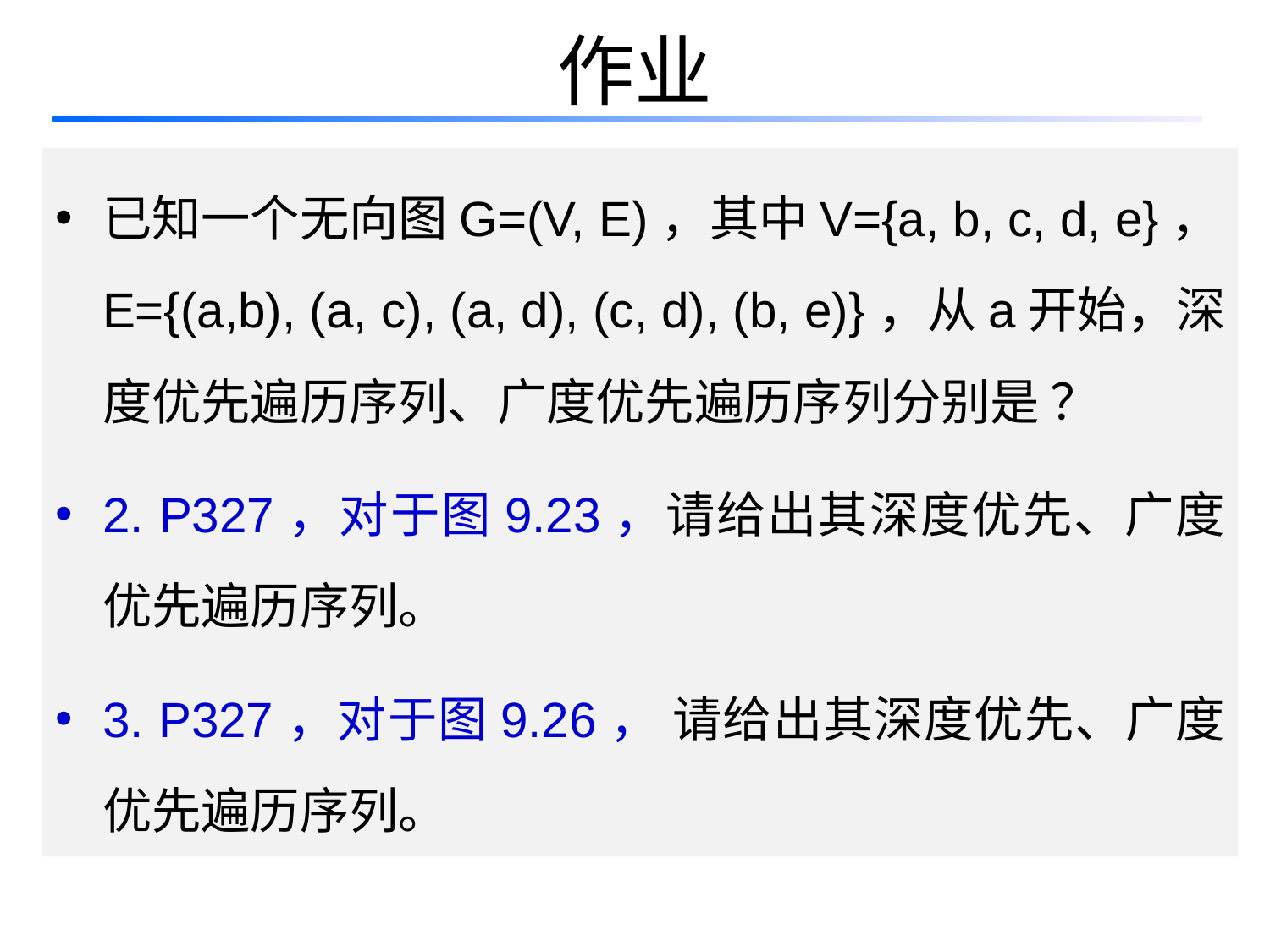

# 作业

已知一个无向图G=(V, E)，其中V={a, b, c, d, e}，E={(a,b), (a, c), (a, d), (c, d), (b, e)}，从a开始，深度优先遍历序列、广度优先遍历序列分别是 ？
2. P327，对于图9.23，请给出其深度优先、广度优先遍历序列。
3. P327，对于图9.26， 请给出其深度优先、广度优先遍历序列。